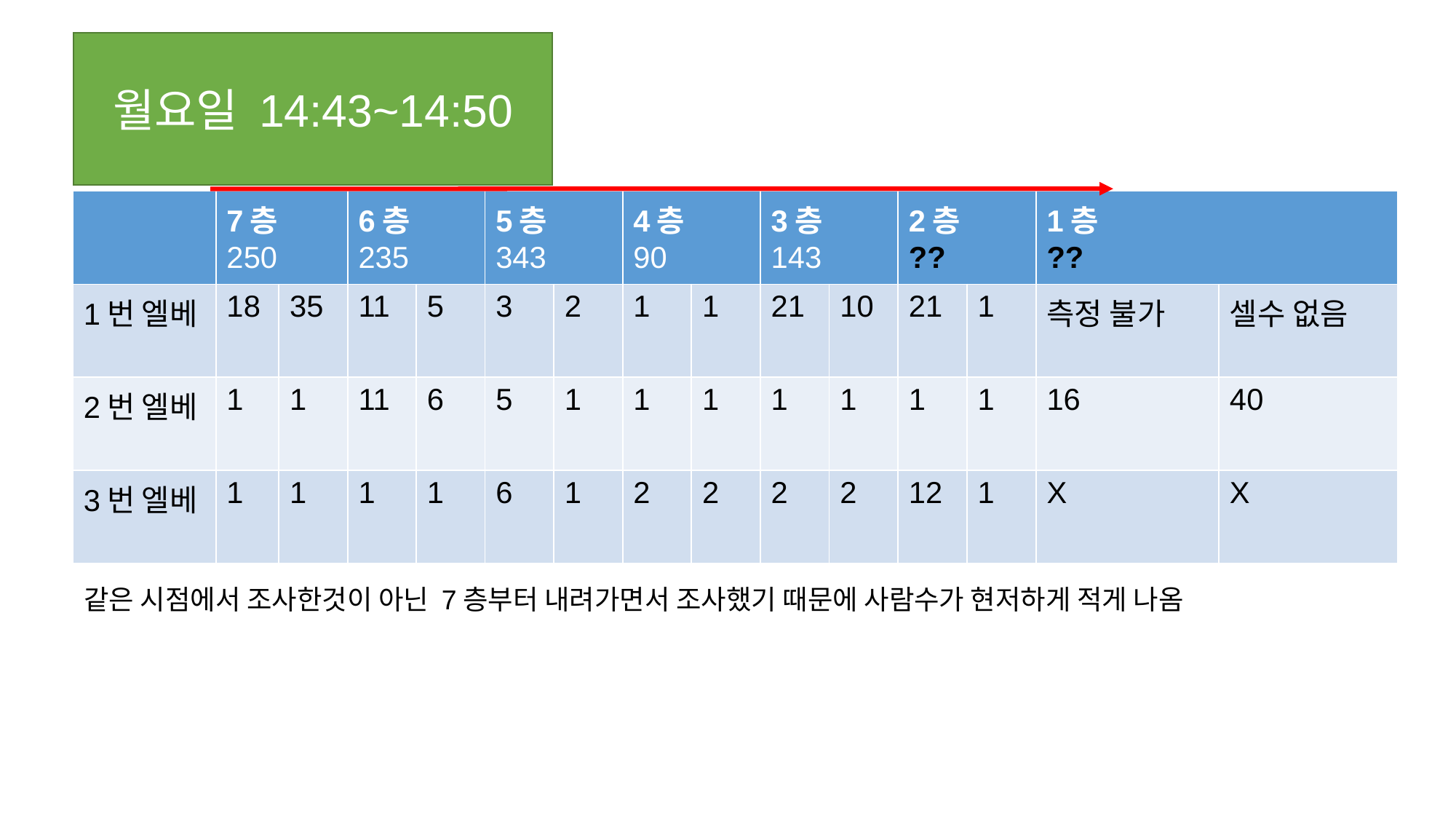

월요일 14:43~14:50
|  | 7층 250 |  | 6층 235 |  | 5층 343 |  | 4층 90 |  | 3층 143 |  | 2층 ?? |  | 1층 ?? |  |
| --- | --- | --- | --- | --- | --- | --- | --- | --- | --- | --- | --- | --- | --- | --- |
| 1번 엘베 | 18 | 35 | 11 | 5 | 3 | 2 | 1 | 1 | 21 | 10 | 21 | 1 | 측정 불가 | 셀수 없음 |
| 2번 엘베 | 1 | 1 | 11 | 6 | 5 | 1 | 1 | 1 | 1 | 1 | 1 | 1 | 16 | 40 |
| 3번 엘베 | 1 | 1 | 1 | 1 | 6 | 1 | 2 | 2 | 2 | 2 | 12 | 1 | X | X |
같은 시점에서 조사한것이 아닌 7층부터 내려가면서 조사했기 때문에 사람수가 현저하게 적게 나옴